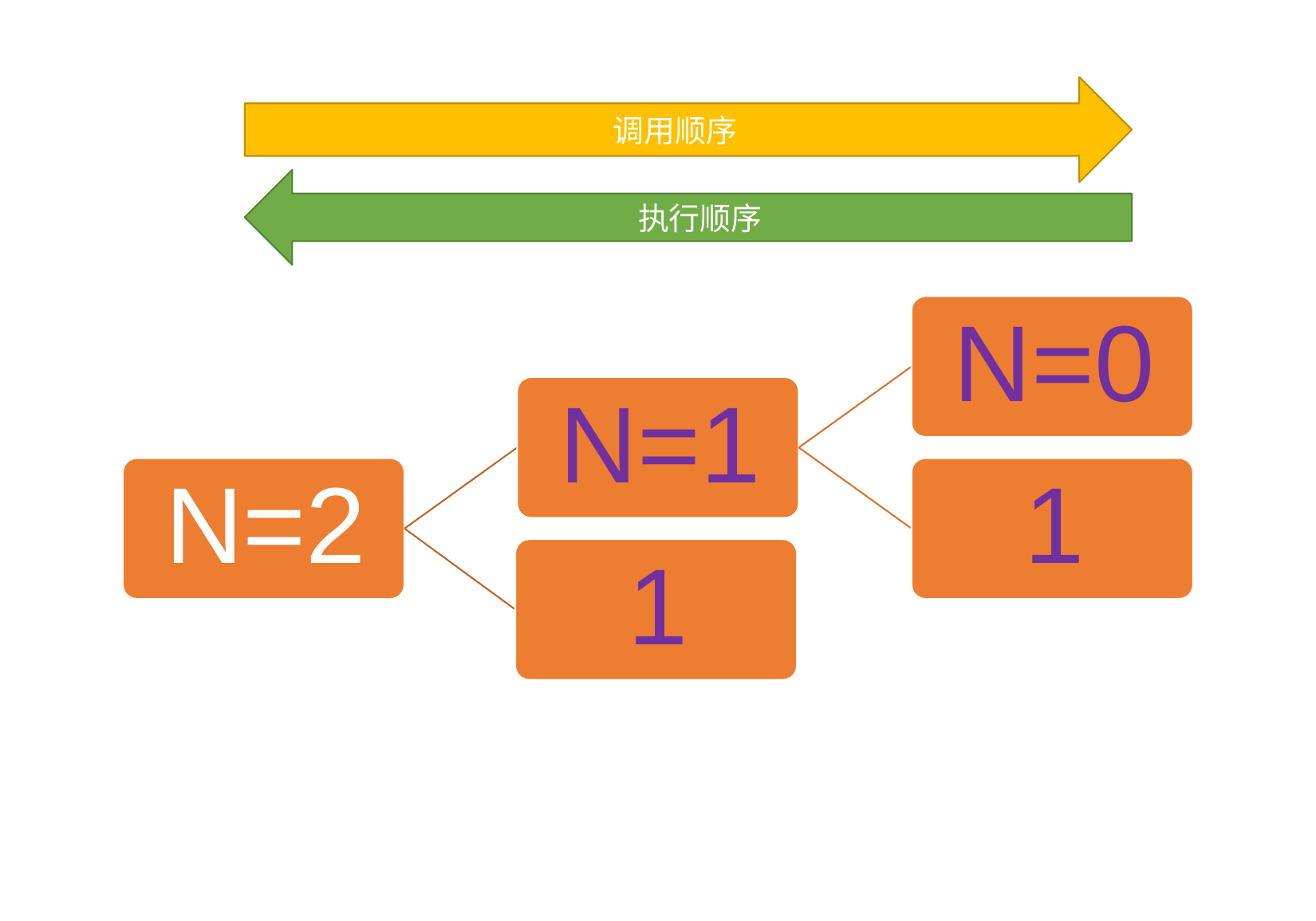

调用顺序
N=2

N=1

N=0

1

1
执行顺序